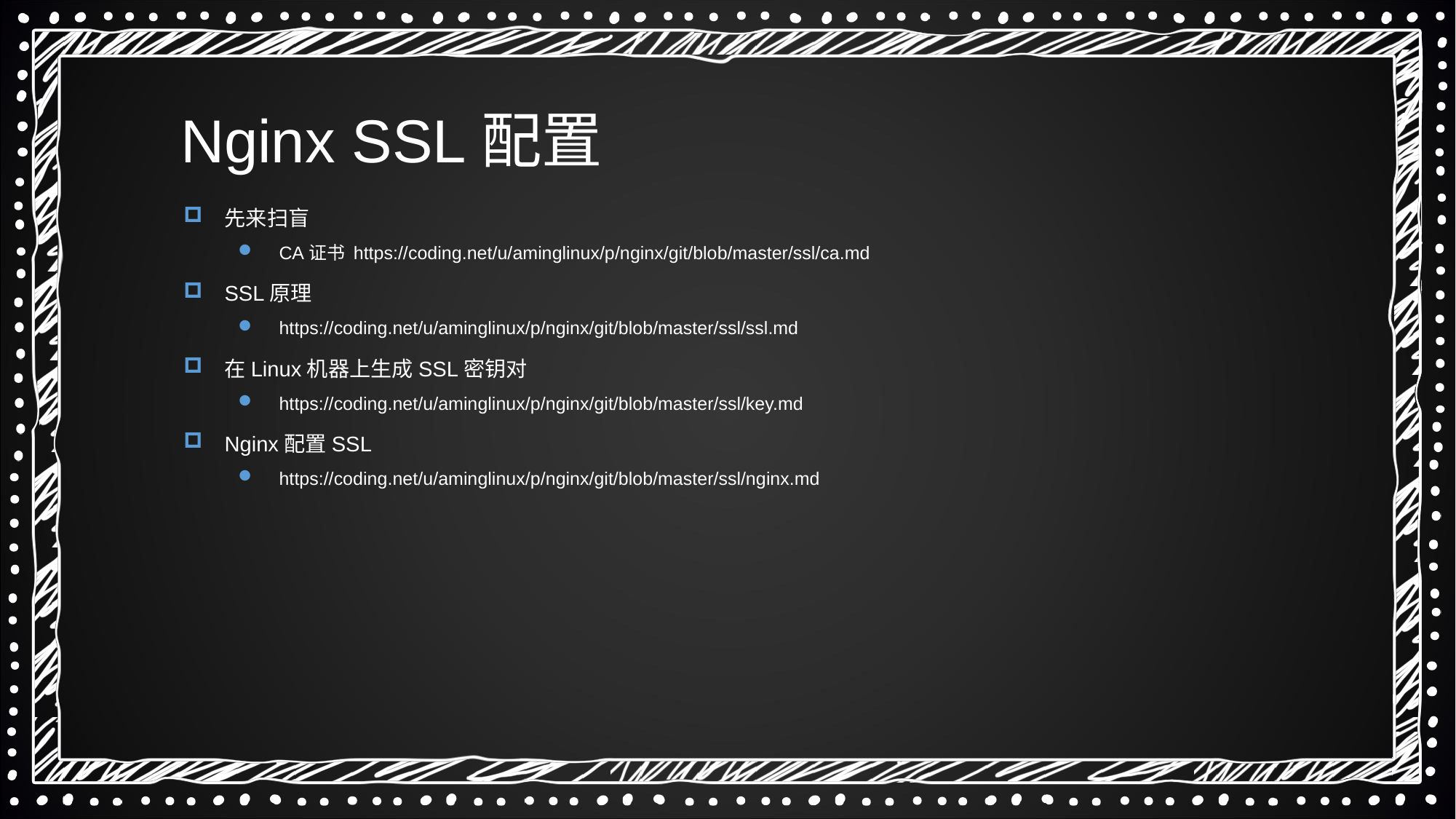

Nginx SSL配置
先来扫盲
CA证书 https://coding.net/u/aminglinux/p/nginx/git/blob/master/ssl/ca.md
SSL原理
https://coding.net/u/aminglinux/p/nginx/git/blob/master/ssl/ssl.md
在Linux机器上生成SSL密钥对
https://coding.net/u/aminglinux/p/nginx/git/blob/master/ssl/key.md
Nginx配置SSL
https://coding.net/u/aminglinux/p/nginx/git/blob/master/ssl/nginx.md